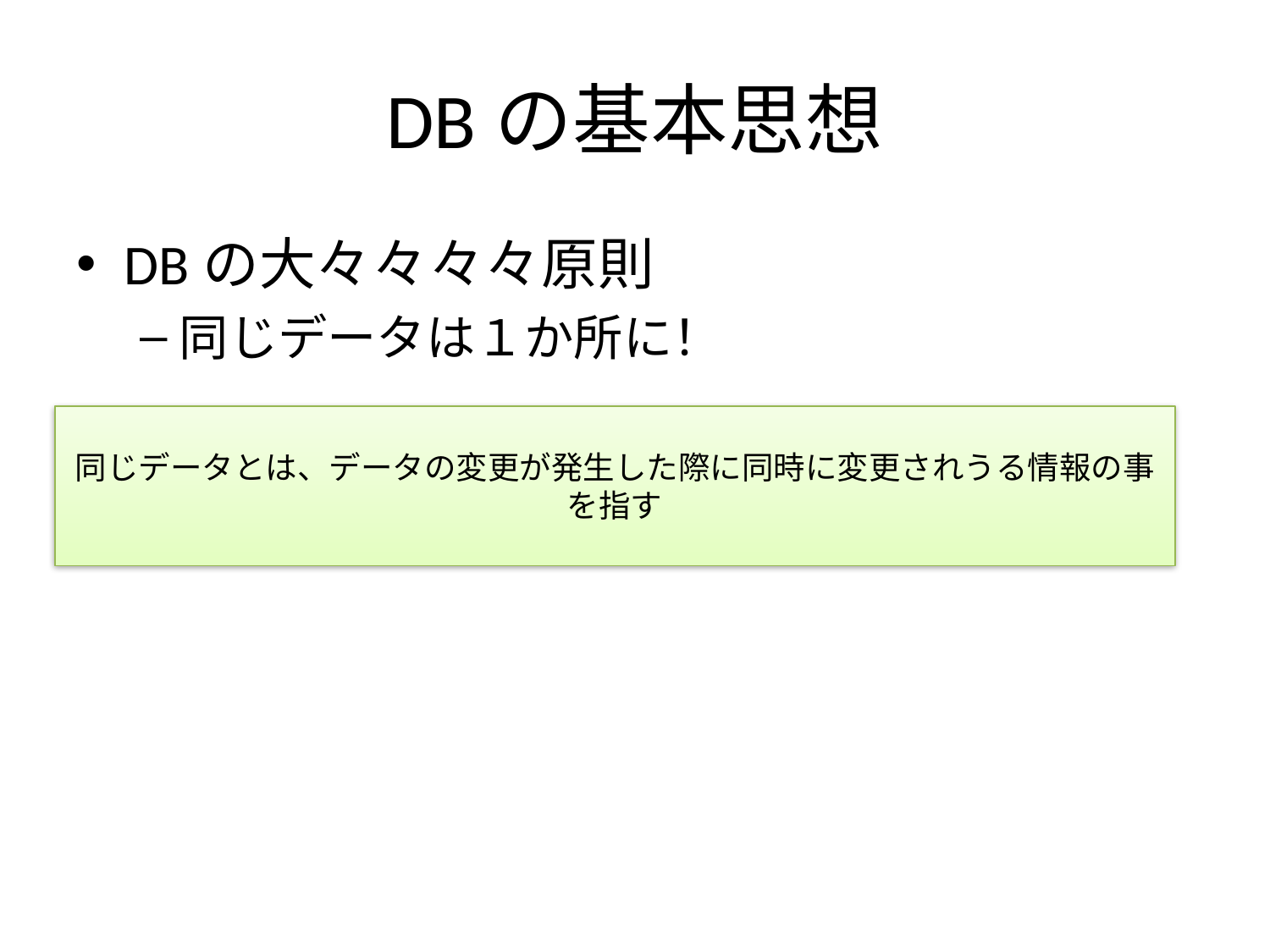

# DBの基本思想
DBの大々々々々原則
同じデータは１か所に！

同じデータとは、データの変更が発生した際に同時に変更されうる情報の事を指す